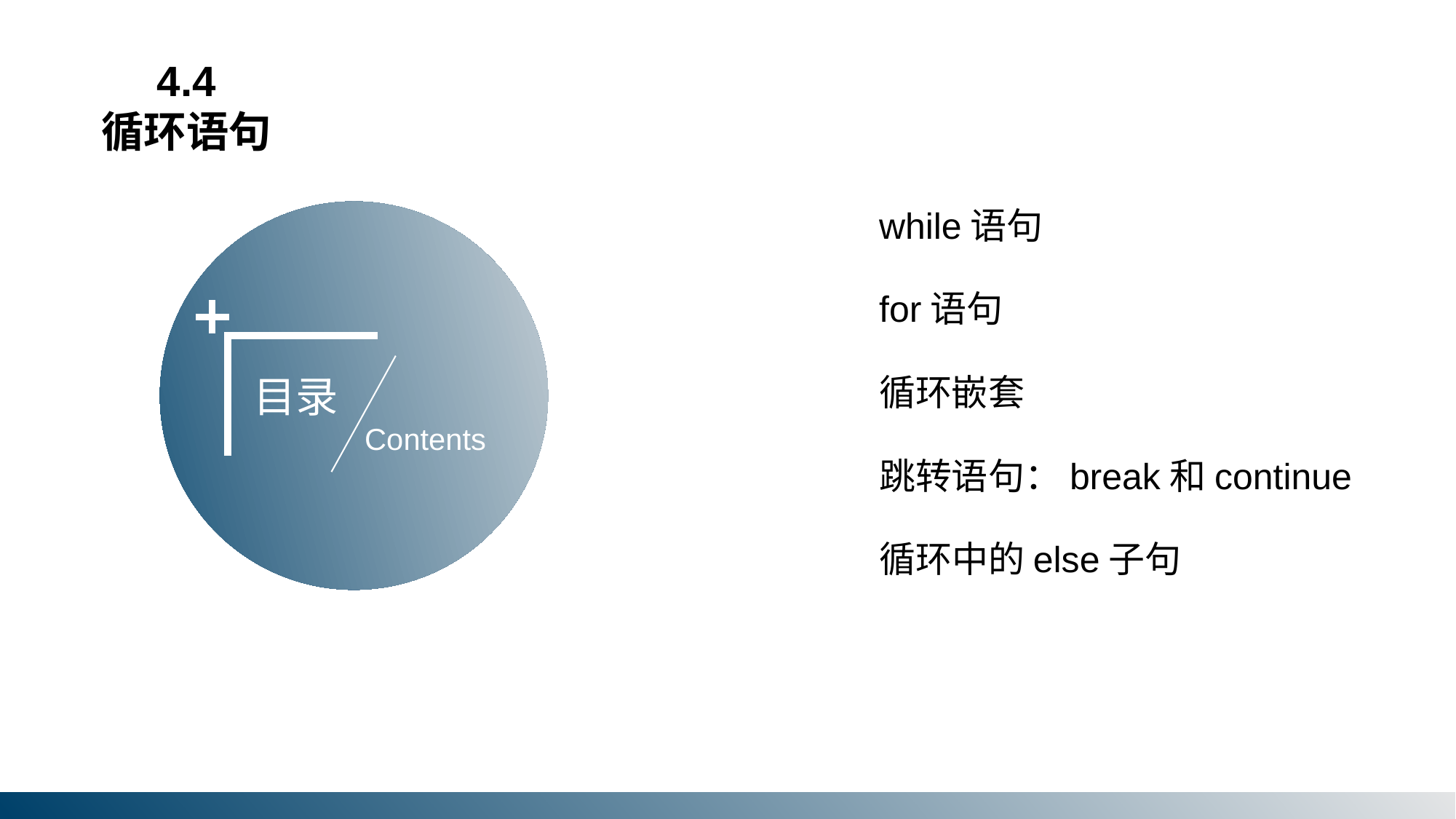

4.4
循环语句
while语句
for语句
循环嵌套
跳转语句：break和continue
循环中的else子句